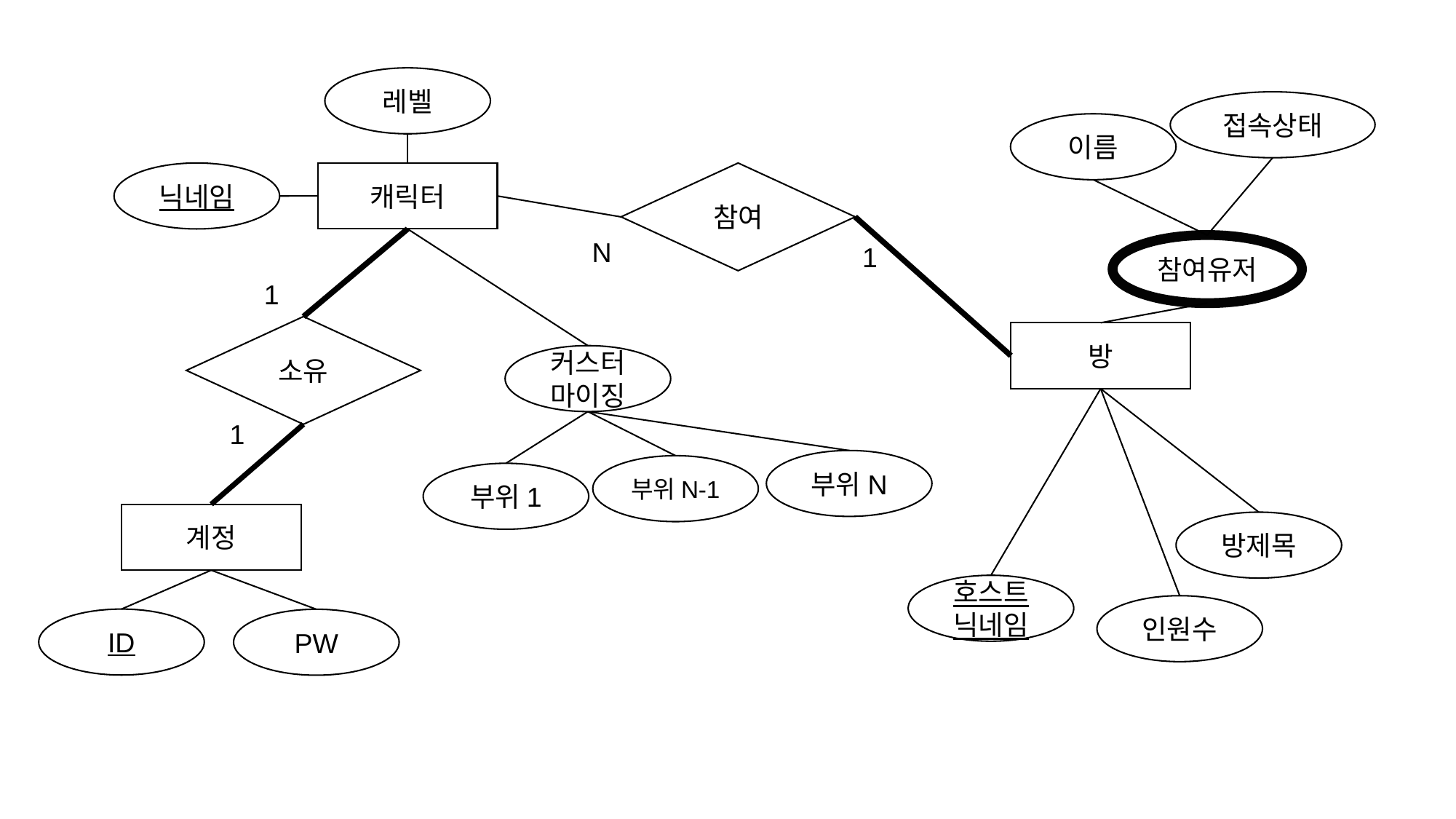

레벨
접속상태
이름
닉네임
캐릭터
참여
N
1
참여유저
1
소유
방
커스터마이징
1
부위N
부위N-1
부위1
계정
방제목
호스트닉네임
인원수
ID
PW